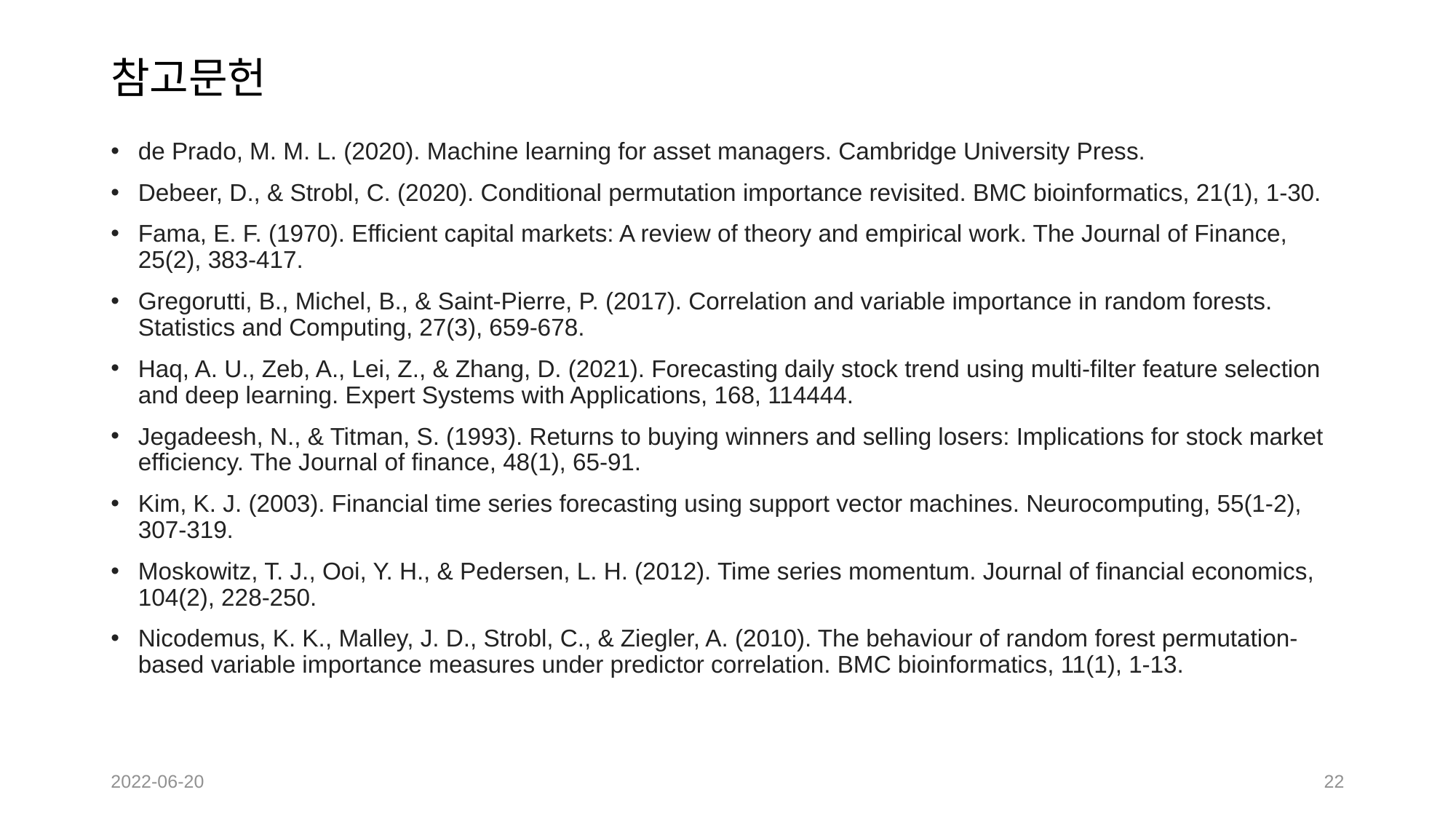

# 참고문헌
de Prado, M. M. L. (2020). Machine learning for asset managers. Cambridge University Press.
Debeer, D., & Strobl, C. (2020). Conditional permutation importance revisited. BMC bioinformatics, 21(1), 1-30.
Fama, E. F. (1970). Efficient capital markets: A review of theory and empirical work. The Journal of Finance, 25(2), 383-417.
Gregorutti, B., Michel, B., & Saint-Pierre, P. (2017). Correlation and variable importance in random forests. Statistics and Computing, 27(3), 659-678.
Haq, A. U., Zeb, A., Lei, Z., & Zhang, D. (2021). Forecasting daily stock trend using multi-filter feature selection and deep learning. Expert Systems with Applications, 168, 114444.
Jegadeesh, N., & Titman, S. (1993). Returns to buying winners and selling losers: Implications for stock market efficiency. The Journal of finance, 48(1), 65-91.
Kim, K. J. (2003). Financial time series forecasting using support vector machines. Neurocomputing, 55(1-2), 307-319.
Moskowitz, T. J., Ooi, Y. H., & Pedersen, L. H. (2012). Time series momentum. Journal of financial economics, 104(2), 228-250.
Nicodemus, K. K., Malley, J. D., Strobl, C., & Ziegler, A. (2010). The behaviour of random forest permutation-based variable importance measures under predictor correlation. BMC bioinformatics, 11(1), 1-13.
2022-06-20
22